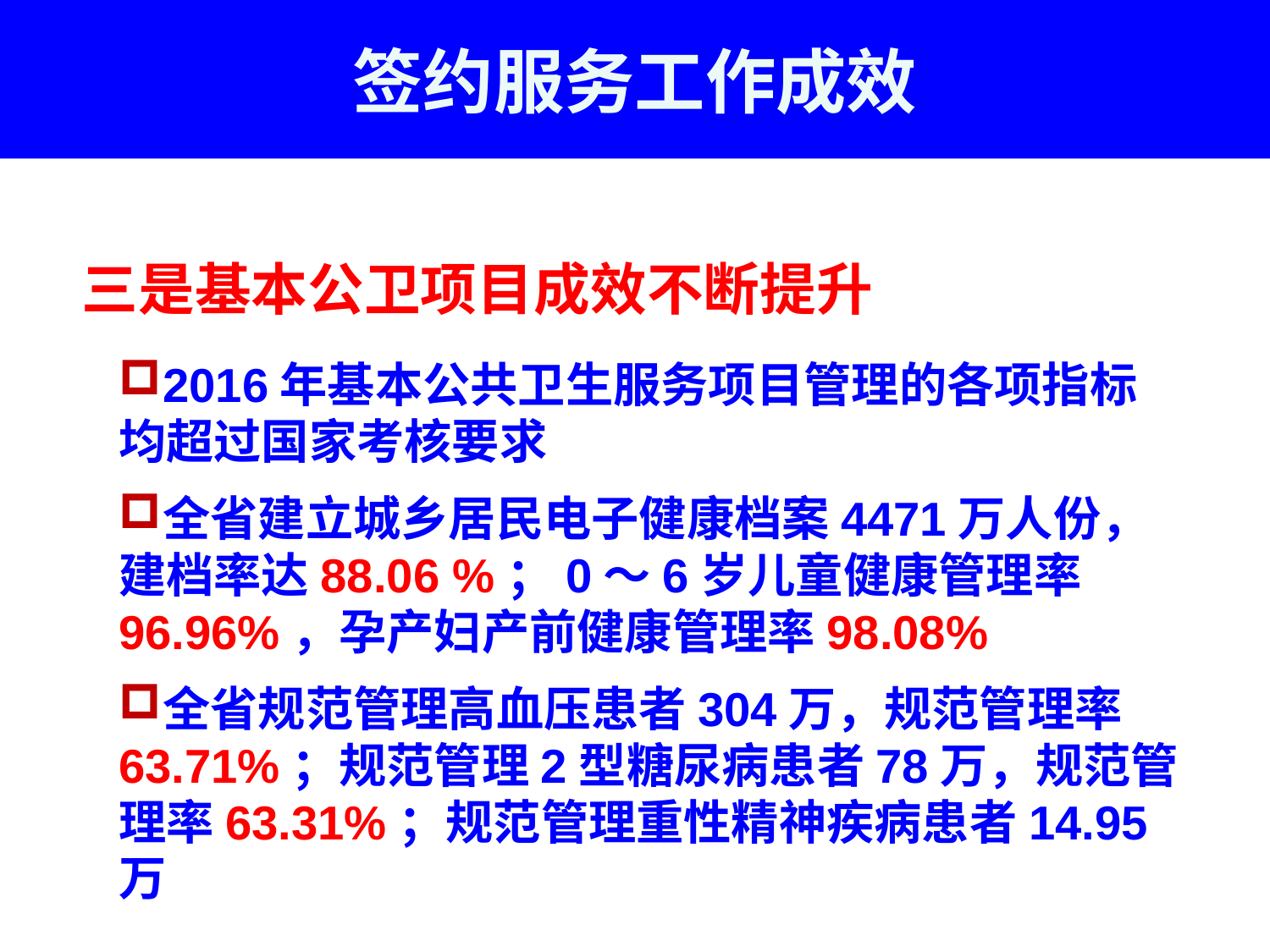

签约服务工作成效
三是基本公卫项目成效不断提升
2016年基本公共卫生服务项目管理的各项指标均超过国家考核要求
全省建立城乡居民电子健康档案4471万人份，建档率达88.06 %；0～6岁儿童健康管理率96.96%，孕产妇产前健康管理率98.08%
全省规范管理高血压患者304万，规范管理率63.71%；规范管理2型糖尿病患者78万，规范管理率63.31%；规范管理重性精神疾病患者14.95万